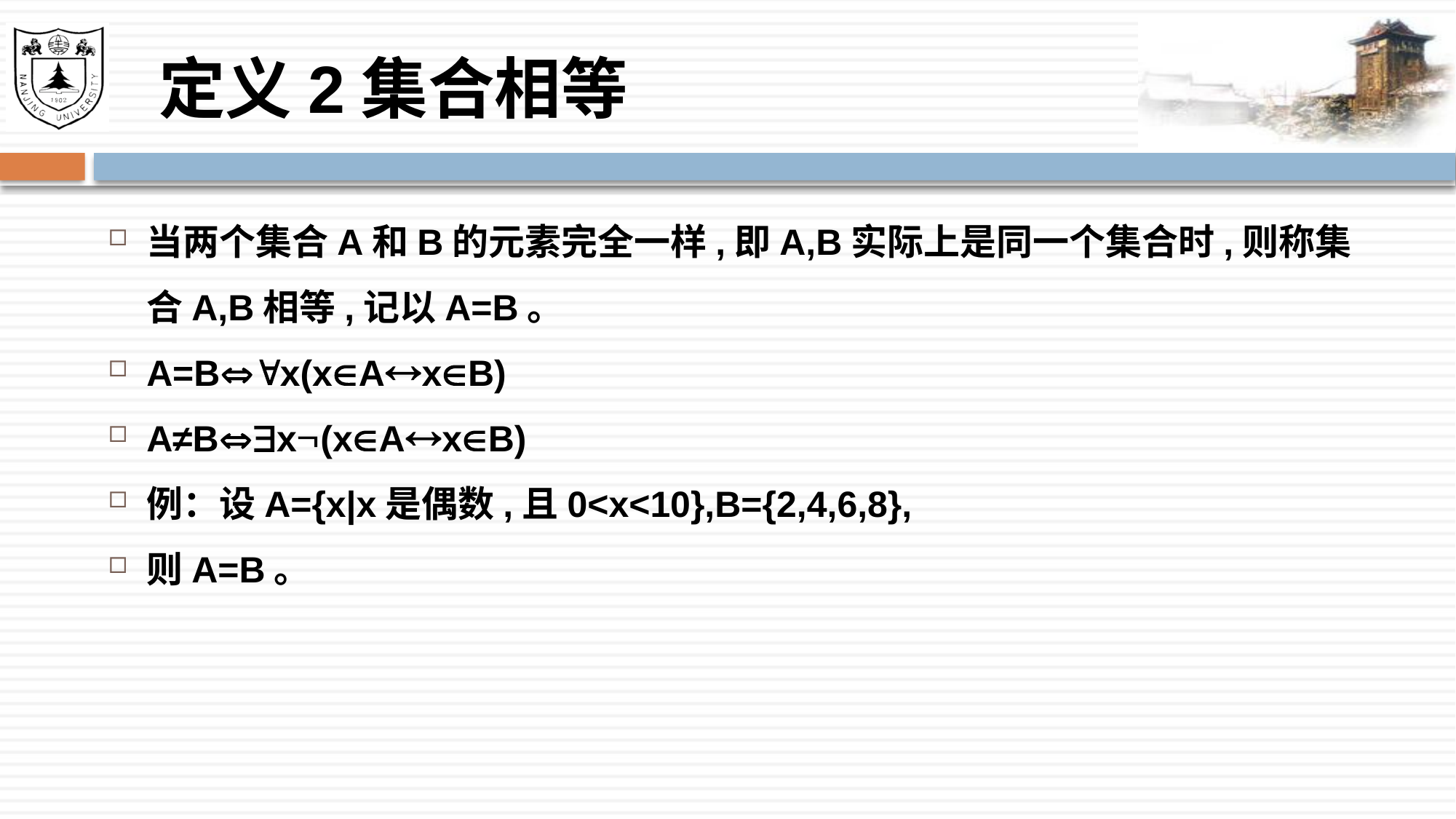

# 定义2集合相等
当两个集合A和B的元素完全一样,即A,B实际上是同一个集合时,则称集合A,B相等,记以A=B。
A=B⇔∀x(x∈A↔x∈B)
A≠B⇔∃x¬(x∈A↔x∈B)
例：设A={x|x是偶数,且0<x<10},B={2,4,6,8},
则A=B。